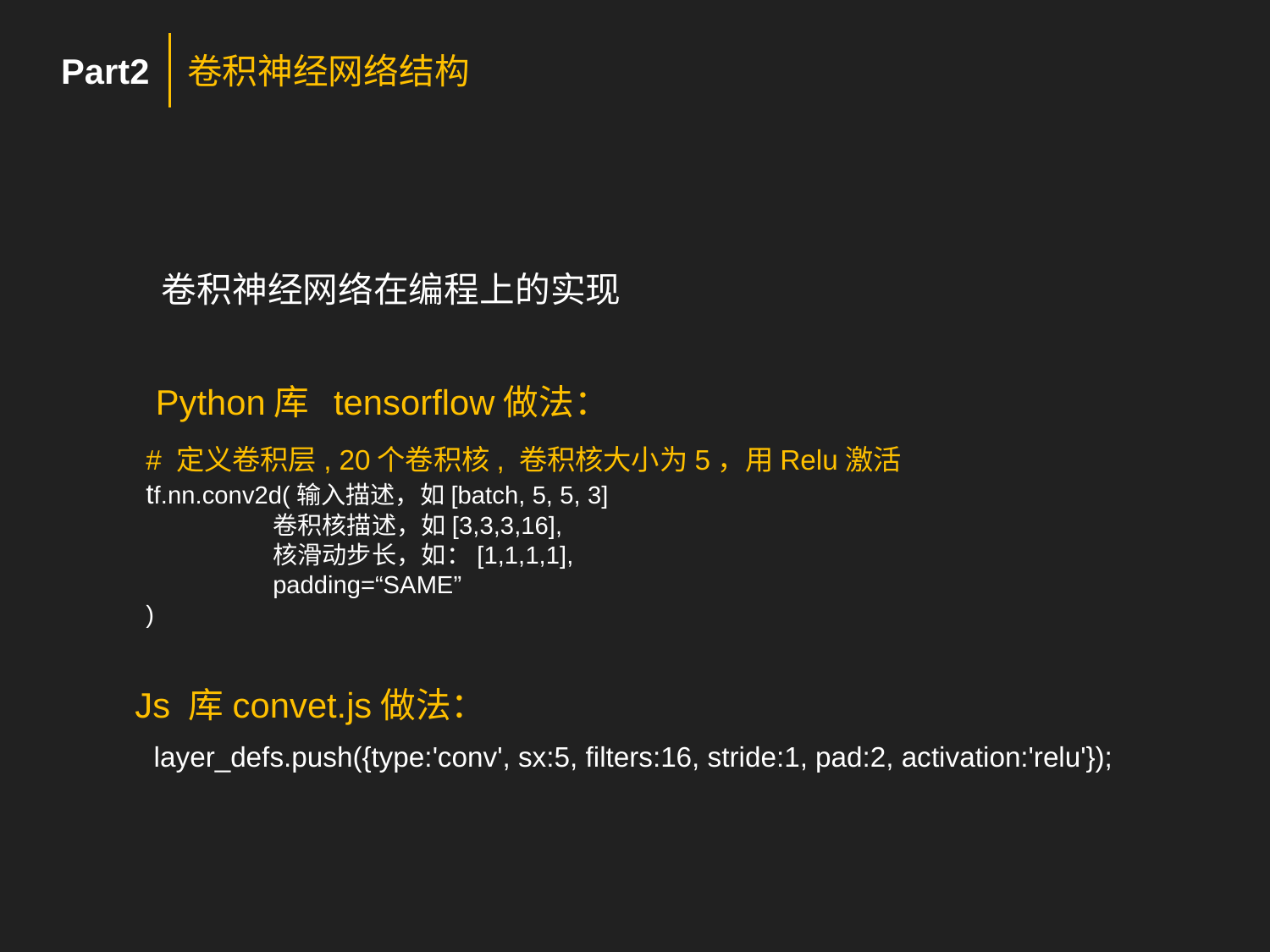

Part2
卷积神经网络结构
卷积神经网络在编程上的实现
Python库  tensorflow做法：
# 定义卷积层, 20个卷积核, 卷积核大小为5，用Relu激活
tf.nn.conv2d(输入描述，如[batch, 5, 5, 3]
	卷积核描述，如[3,3,3,16],
	核滑动步长，如：[1,1,1,1],
	padding=“SAME”
)
Js 库convet.js做法：
 layer_defs.push({type:'conv', sx:5, filters:16, stride:1, pad:2, activation:'relu'});